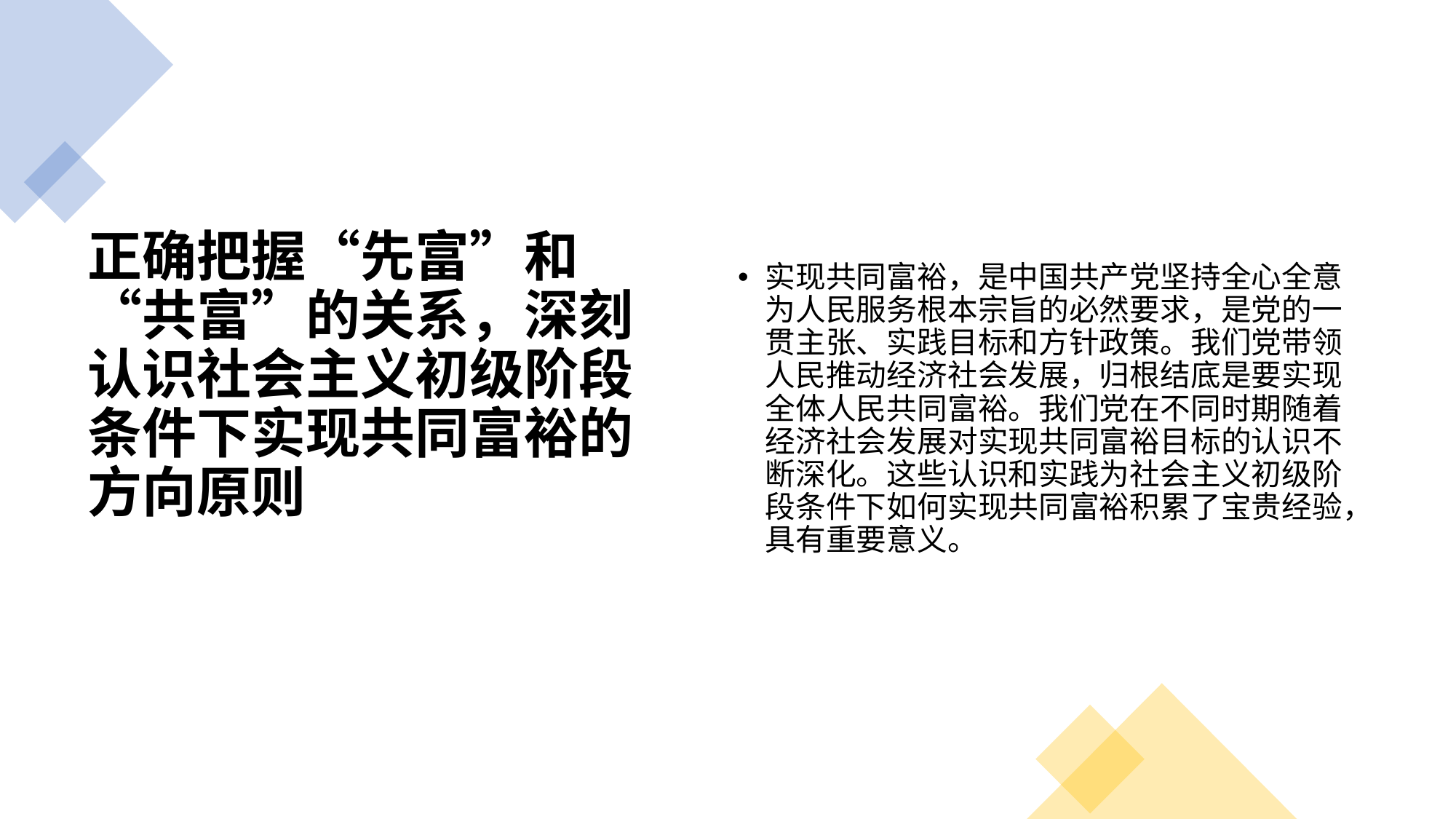

# 正确把握“先富”和“共富”的关系，深刻认识社会主义初级阶段条件下实现共同富裕的方向原则
实现共同富裕，是中国共产党坚持全心全意为人民服务根本宗旨的必然要求，是党的一贯主张、实践目标和方针政策。我们党带领人民推动经济社会发展，归根结底是要实现全体人民共同富裕。我们党在不同时期随着经济社会发展对实现共同富裕目标的认识不断深化。这些认识和实践为社会主义初级阶段条件下如何实现共同富裕积累了宝贵经验，具有重要意义。